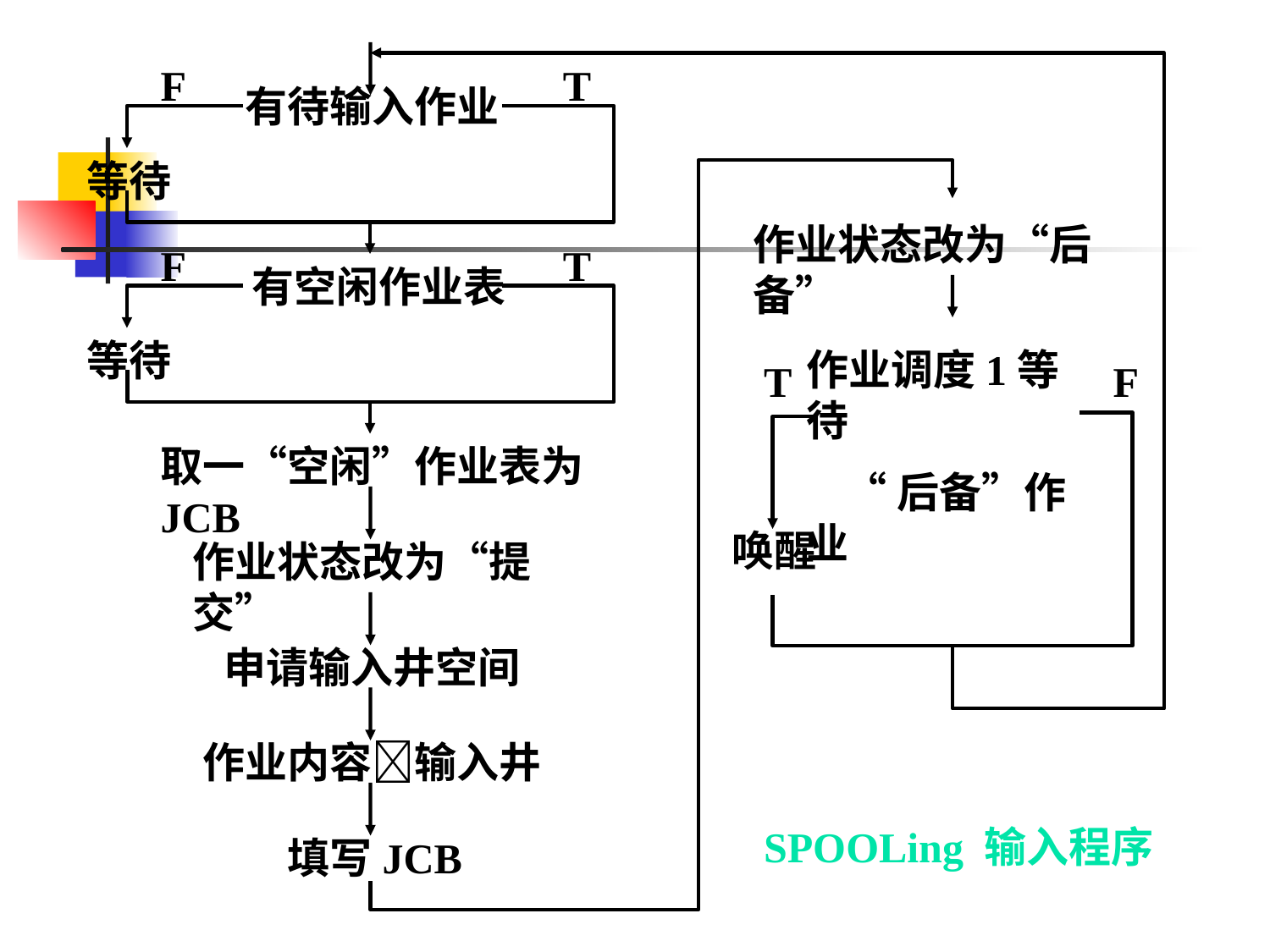

F

T
有待输入作业

等待

作业状态改为“后备”
F
T
   有空闲作业表

等待
作业调度1等待
    “后备”作业
T
F

取一“空闲”作业表为JCB

唤醒
作业状态改为“提交”

申请输入井空间

作业内容⇒输入井

SPOOLing 输入程序
填写JCB